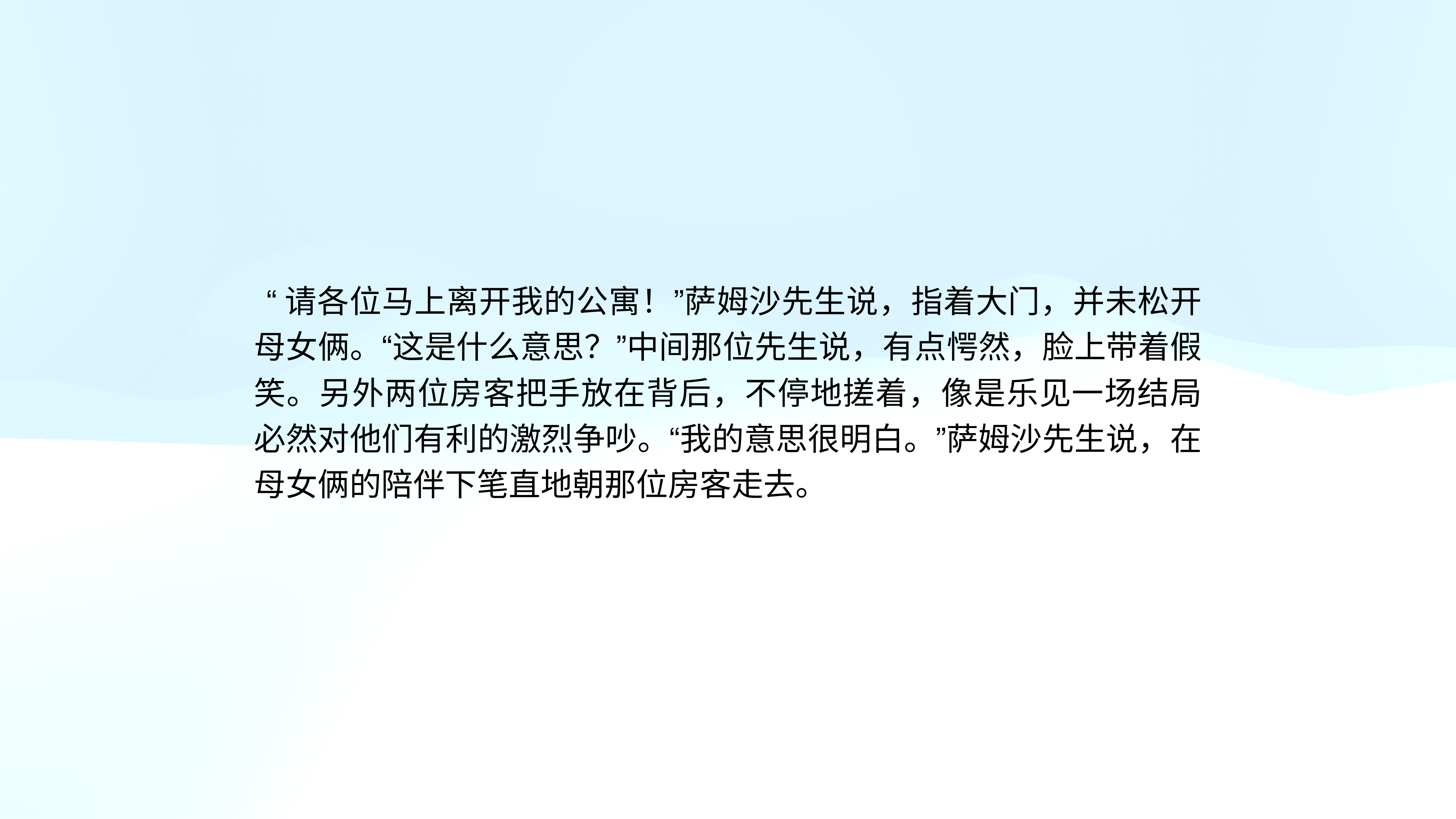

“请各位马上离开我的公寓！”萨姆沙先生说，指着大门，并未松开母女俩。“这是什么意思？”中间那位先生说，有点愕然，脸上带着假笑。另外两位房客把手放在背后，不停地搓着，像是乐见一场结局必然对他们有利的激烈争吵。“我的意思很明白。”萨姆沙先生说，在母女俩的陪伴下笔直地朝那位房客走去。